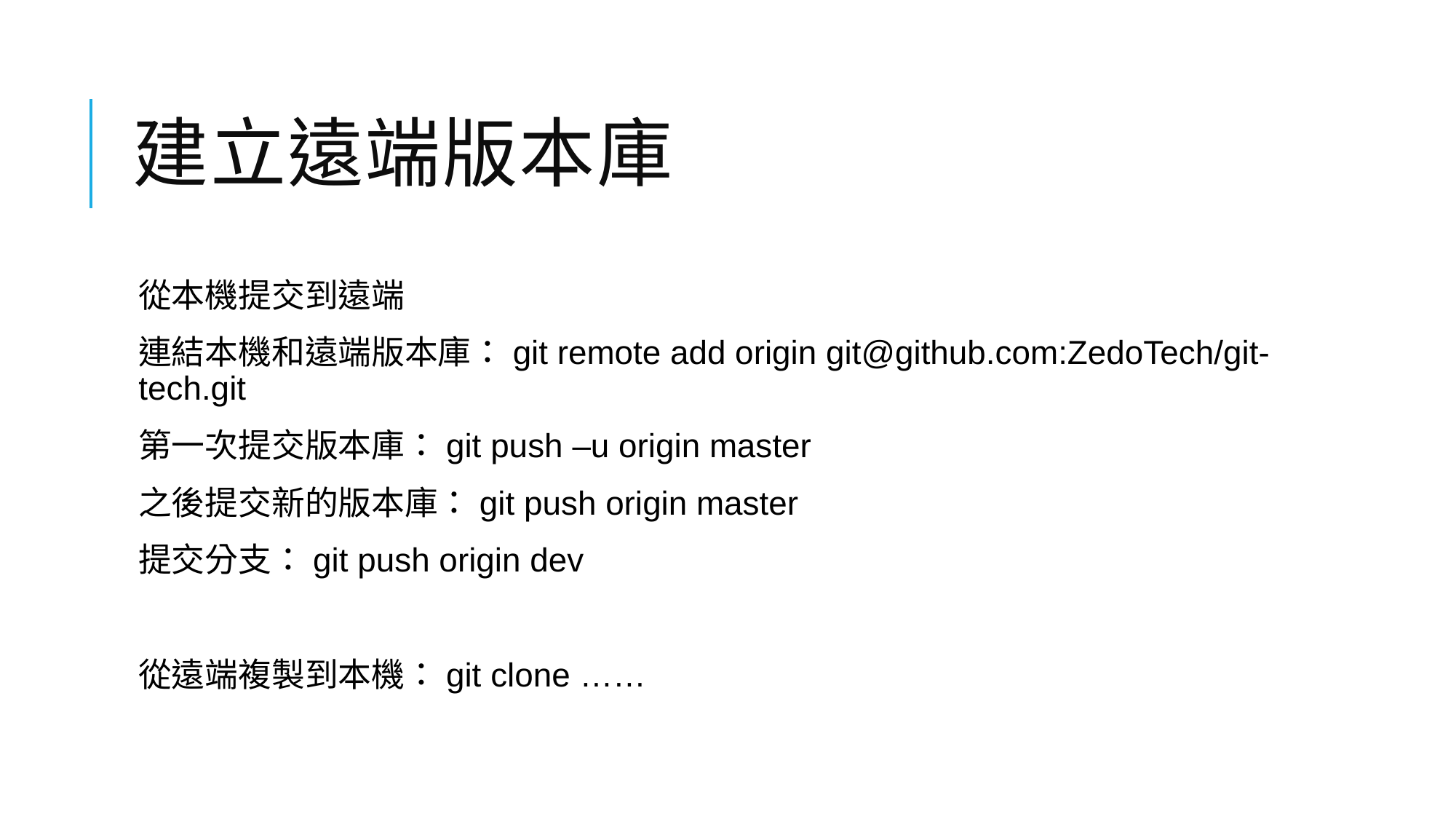

# 建立遠端版本庫
從本機提交到遠端
連結本機和遠端版本庫：git remote add origin git@github.com:ZedoTech/git-tech.git
第一次提交版本庫：git push –u origin master
之後提交新的版本庫：git push origin master
提交分支：git push origin dev

從遠端複製到本機：git clone ……